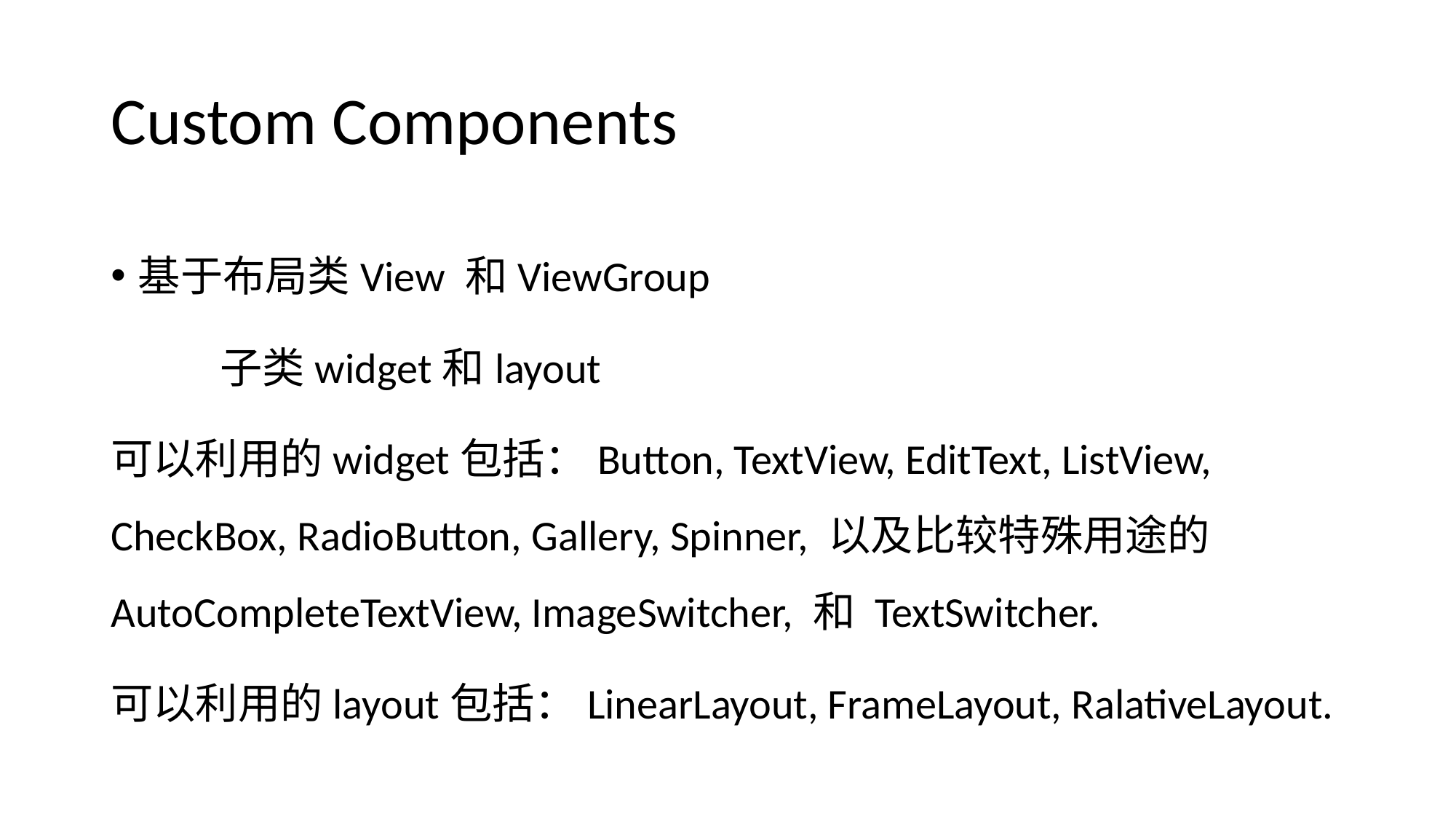

# Custom Components
基于布局类View 和ViewGroup
	子类widget和layout
可以利用的widget包括：Button, TextView, EditText, ListView, CheckBox, RadioButton, Gallery, Spinner, 以及比较特殊用途的AutoCompleteTextView, ImageSwitcher, 和 TextSwitcher.
可以利用的layout包括：LinearLayout, FrameLayout, RalativeLayout.